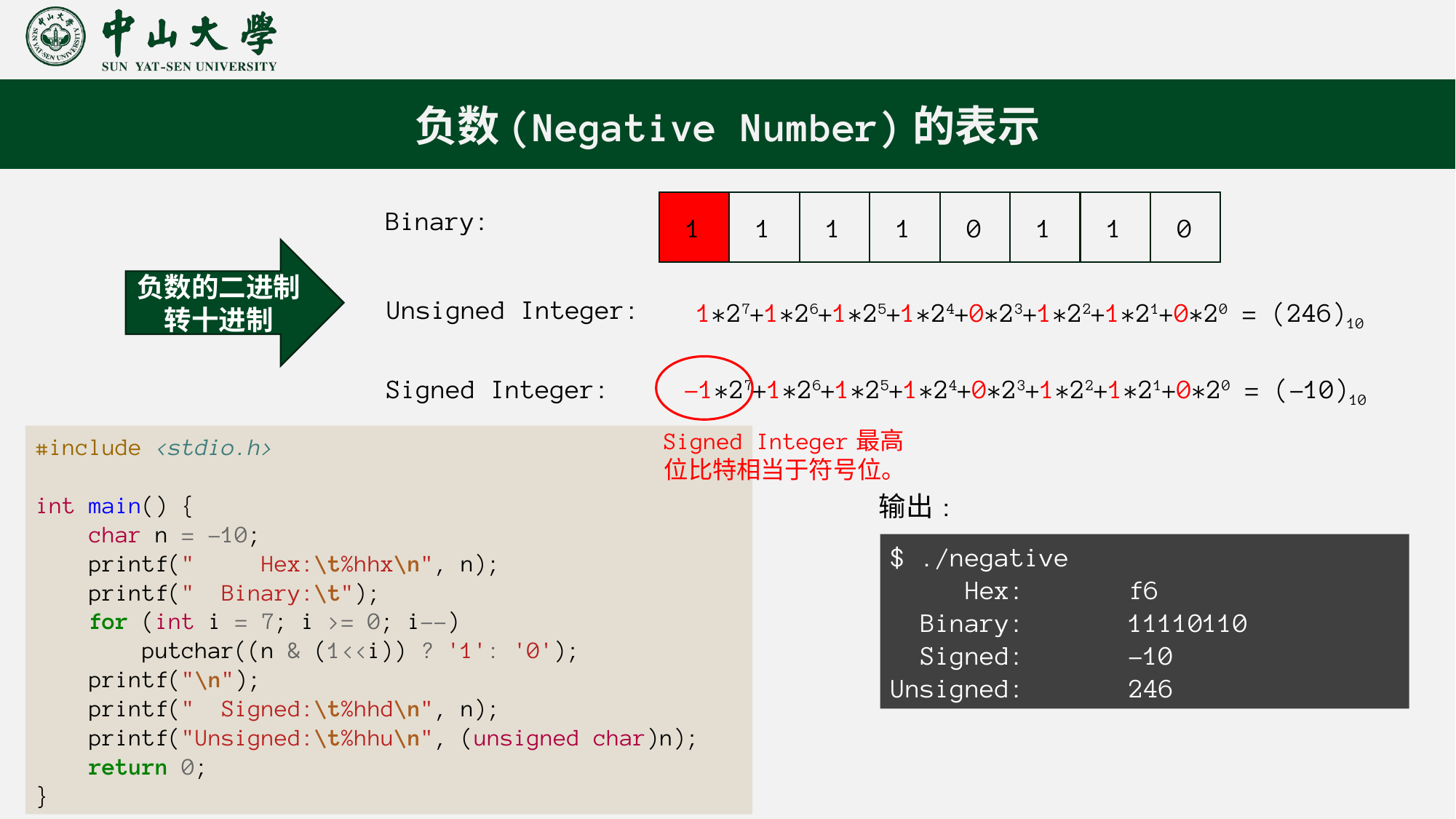

负数(Negative Number)的表示
1
1
1
1
0
1
1
0
Binary:
负数的二进制转十进制
Unsigned Integer:
1*27+1*26+1*25+1*24+0*23+1*22+1*21+0*20 = (246)10

Signed Integer:
-1*27+1*26+1*25+1*24+0*23+1*22+1*21+0*20 = (-10)10
Signed Integer最高位比特相当于符号位。
#include <stdio.h>

int main() {
    char n = -10;
    printf("     Hex:\t%hhx\n", n);
    printf("  Binary:\t");
    for (int i = 7; i >= 0; i--)
        putchar((n & (1<<i)) ? '1': '0');
    printf("\n");
    printf("  Signed:\t%hhd\n", n);
    printf("Unsigned:\t%hhu\n", (unsigned char)n);
    return 0;
}
输出:
$ ./negative
     Hex:       f6
  Binary:       11110110
  Signed:       -10
Unsigned:       246